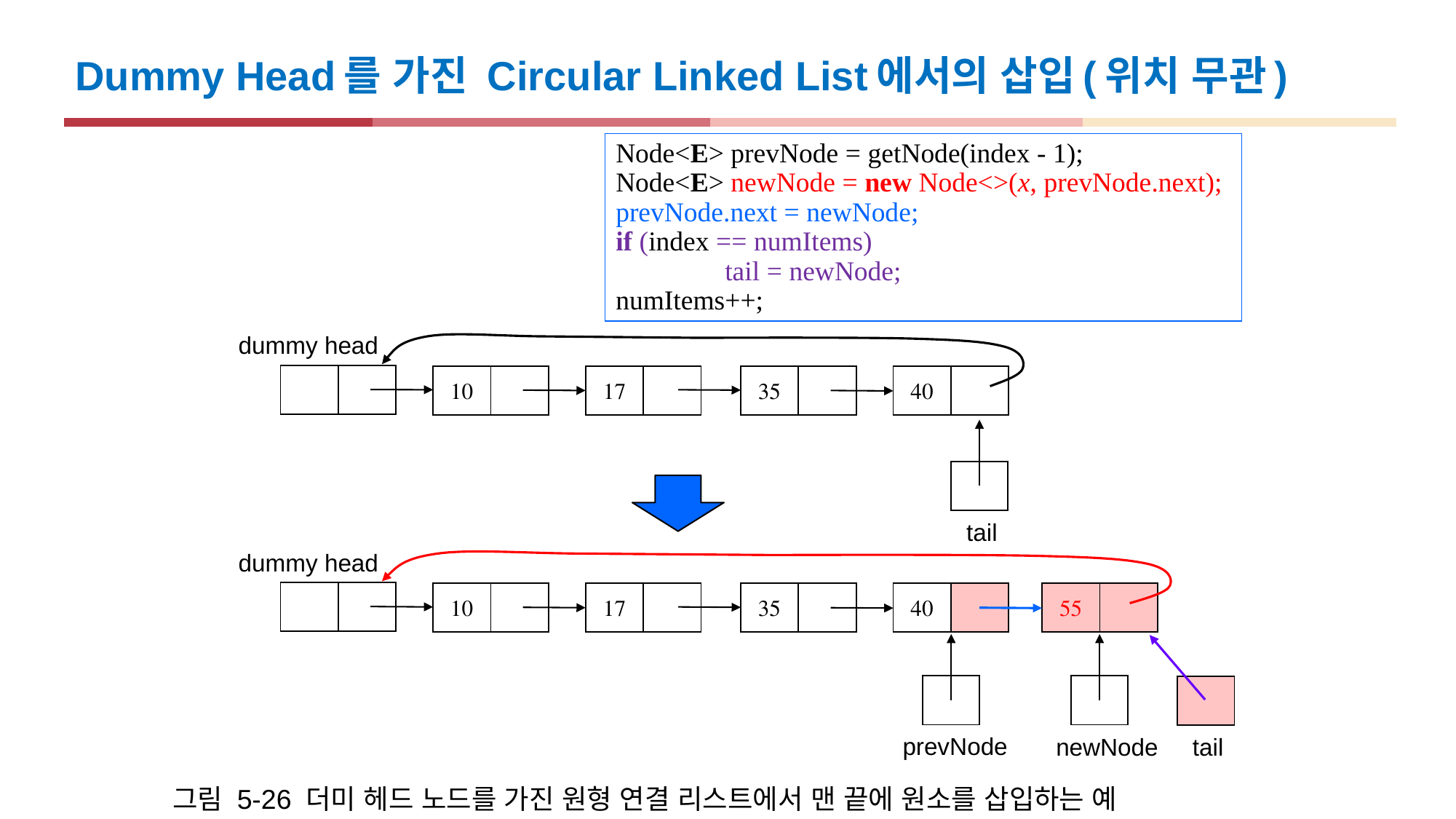

Dummy Head를 가진 Circular Linked List에서의 삽입(위치 무관)
Node<E> prevNode = getNode(index - 1);
Node<E> newNode = new Node<>(x, prevNode.next);
prevNode.next = newNode;
if (index == numItems)
	tail = newNode;
numItems++;
dummy head

|  |  |
| --- | --- |
| 10 |  |
| --- | --- |
| 17 |  |
| --- | --- |
| 35 |  |
| --- | --- |
| 40 |  |
| --- | --- |
|  |
| --- |

tail
dummy head

|  |  |
| --- | --- |
| 10 |  |
| --- | --- |
| 17 |  |
| --- | --- |
| 35 |  |
| --- | --- |
| 40 |  |
| --- | --- |
| 55 |  |
| --- | --- |
|  |
| --- |
|  |
| --- |
|  |
| --- |
prevNode
newNode
tail
그림 5-26 더미 헤드 노드를 가진 원형 연결 리스트에서 맨 끝에 원소를 삽입하는 예